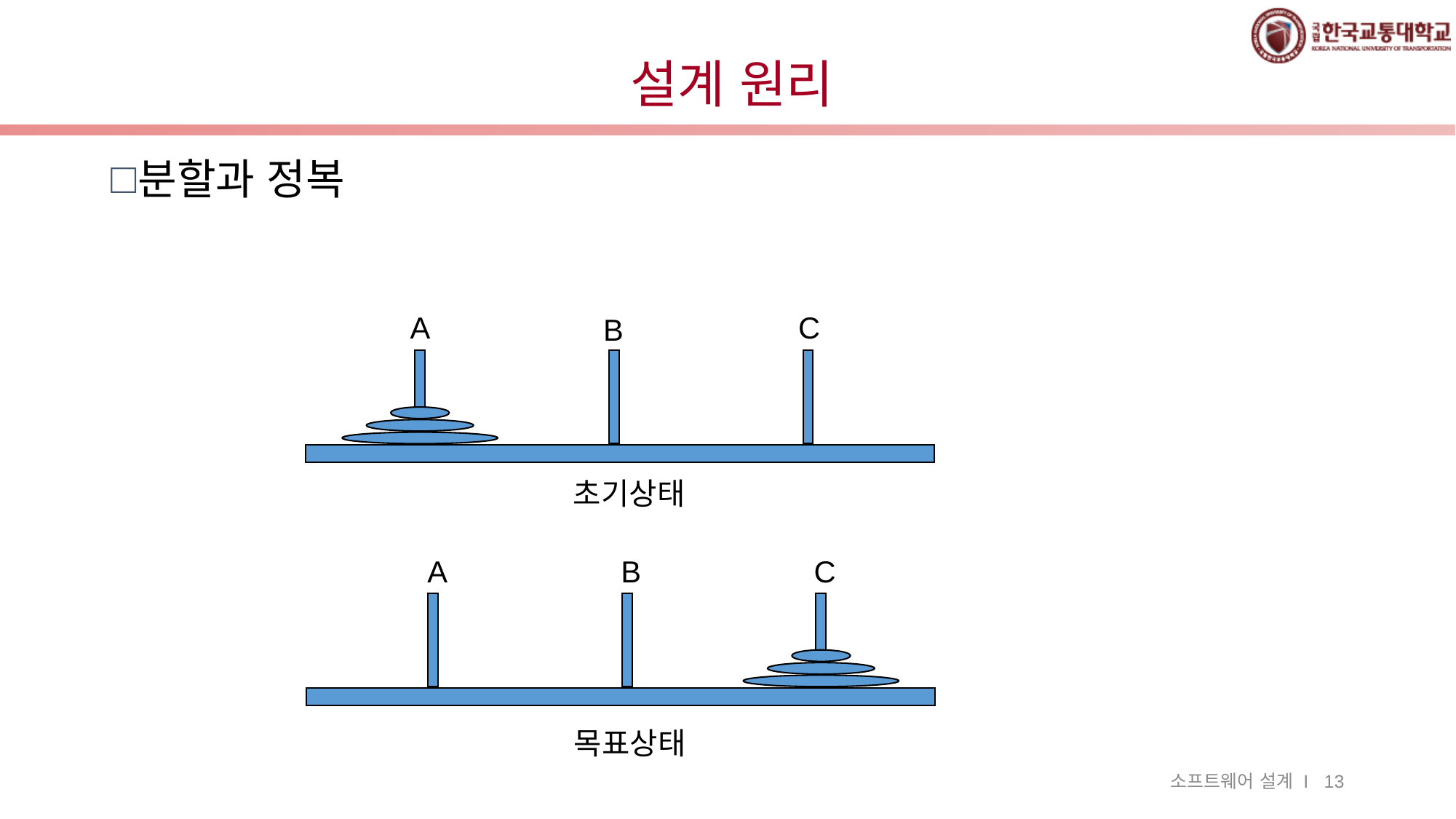

# 설계 원리
분할과 정복
A
C
B

초기상태
A
B
C

목표상태
소프트웨어 설계 I   13